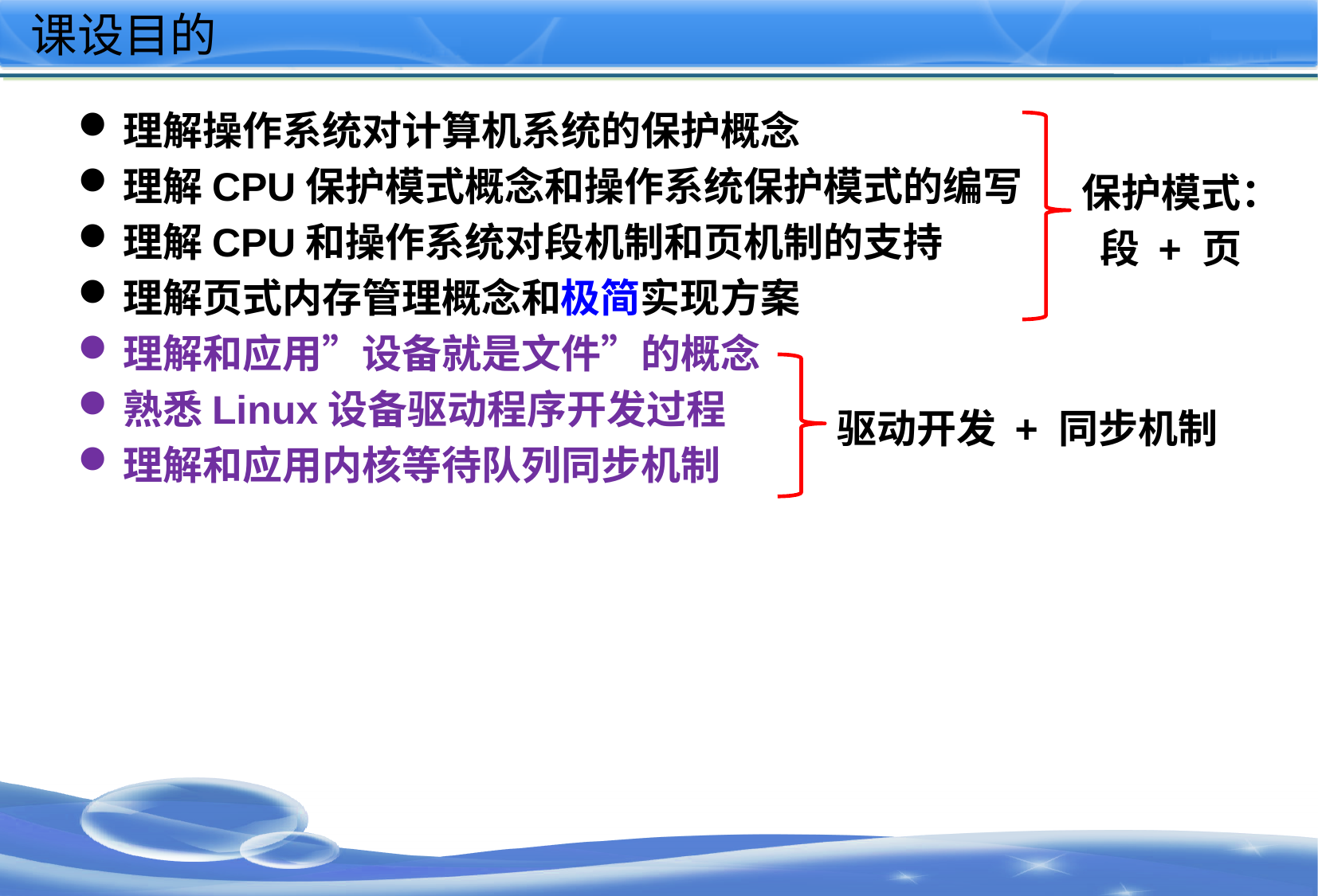

# 课设目的
理解操作系统对计算机系统的保护概念
理解CPU保护模式概念和操作系统保护模式的编写
理解CPU和操作系统对段机制和页机制的支持
理解页式内存管理概念和极简实现方案
理解和应用”设备就是文件”的概念
熟悉Linux设备驱动程序开发过程
理解和应用内核等待队列同步机制

保护模式：
 段 + 页

驱动开发 + 同步机制